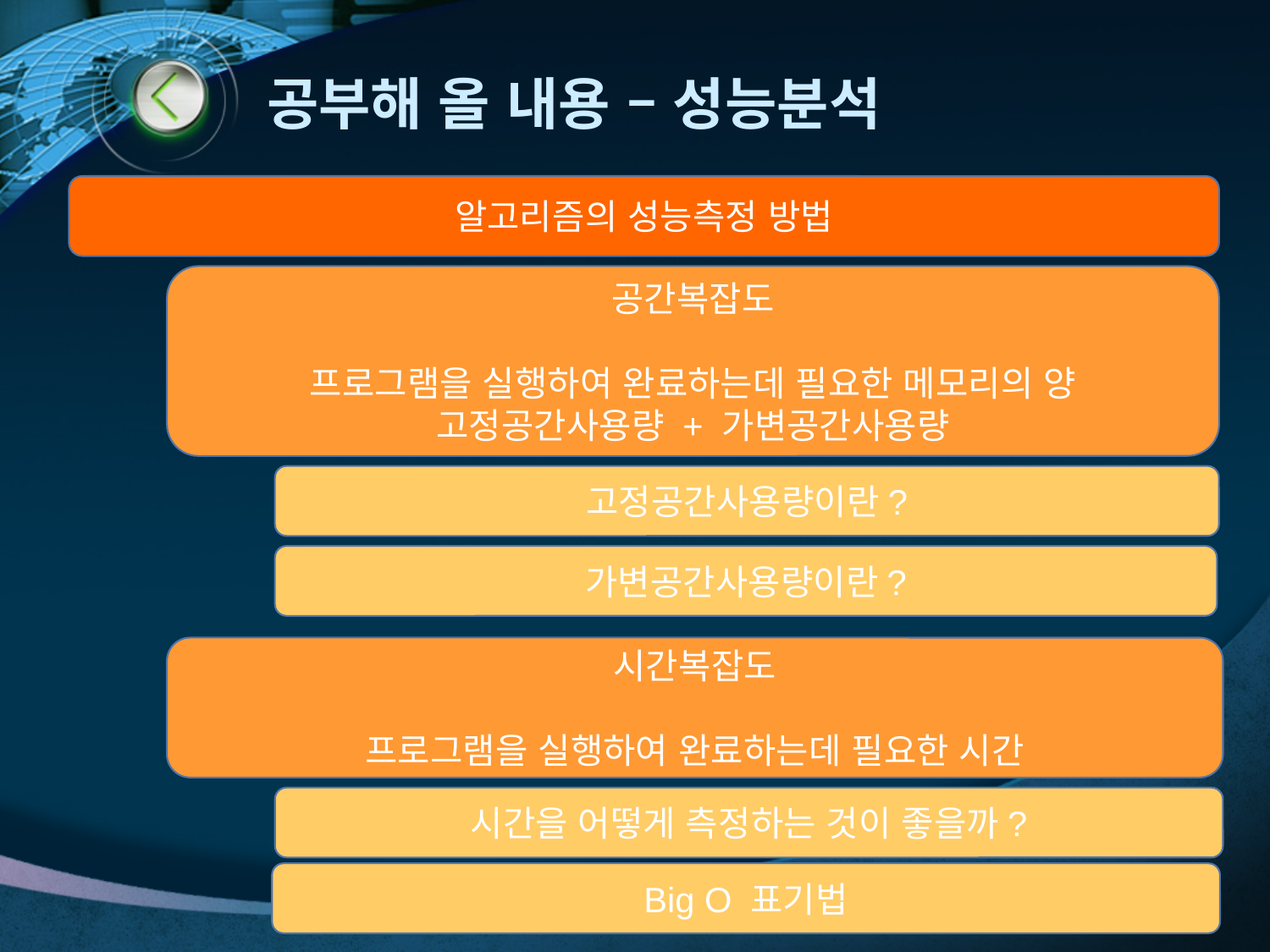

# 공부해 올 내용 – 성능분석
알고리즘의 성능측정 방법
공간복잡도

프로그램을 실행하여 완료하는데 필요한 메모리의 양
고정공간사용량 + 가변공간사용량
고정공간사용량이란?
가변공간사용량이란?
시간복잡도

프로그램을 실행하여 완료하는데 필요한 시간
시간을 어떻게 측정하는 것이 좋을까?
Big O 표기법